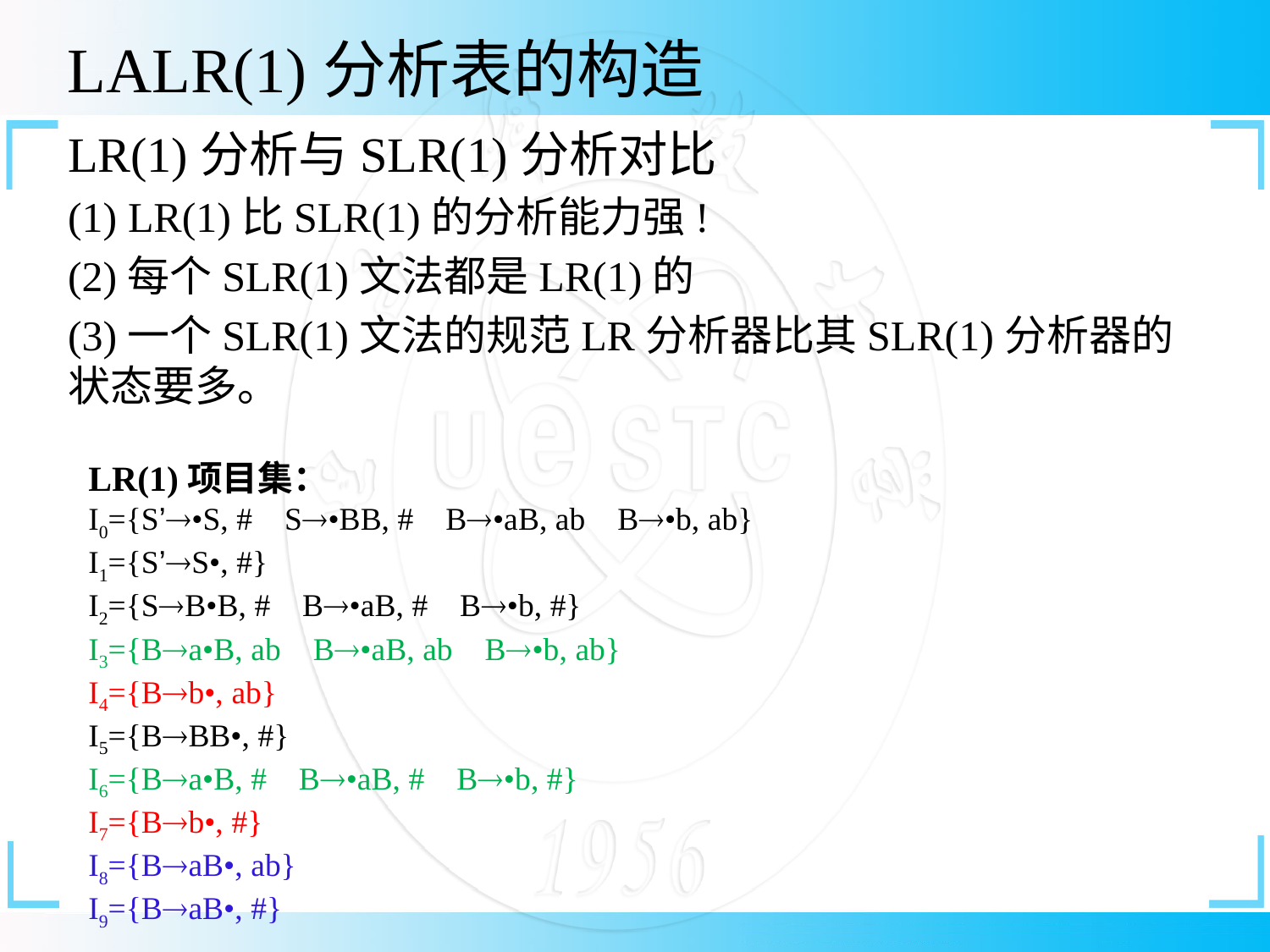

LALR(1)分析表的构造
LR(1)分析与SLR(1)分析对比
(1) LR(1)比SLR(1)的分析能力强!
(2)每个SLR(1)文法都是LR(1)的
(3)一个SLR(1)文法的规范LR分析器比其SLR(1)分析器的状态要多。
LR(1)项目集：
I0={S’→•S, #    S→•BB, #    B→•aB, ab    B→•b, ab}
I1={S’→S•, #}
I2={S→B•B, #    B→•aB, #    B→•b, #}
I3={B→a•B, ab    B→•aB, ab    B→•b, ab}
I4={B→b•, ab}
I5={B→BB•, #}
I6={B→a•B, #    B→•aB, #    B→•b, #}
I7={B→b•, #}
I8={B→aB•, ab}
I9={B→aB•, #}